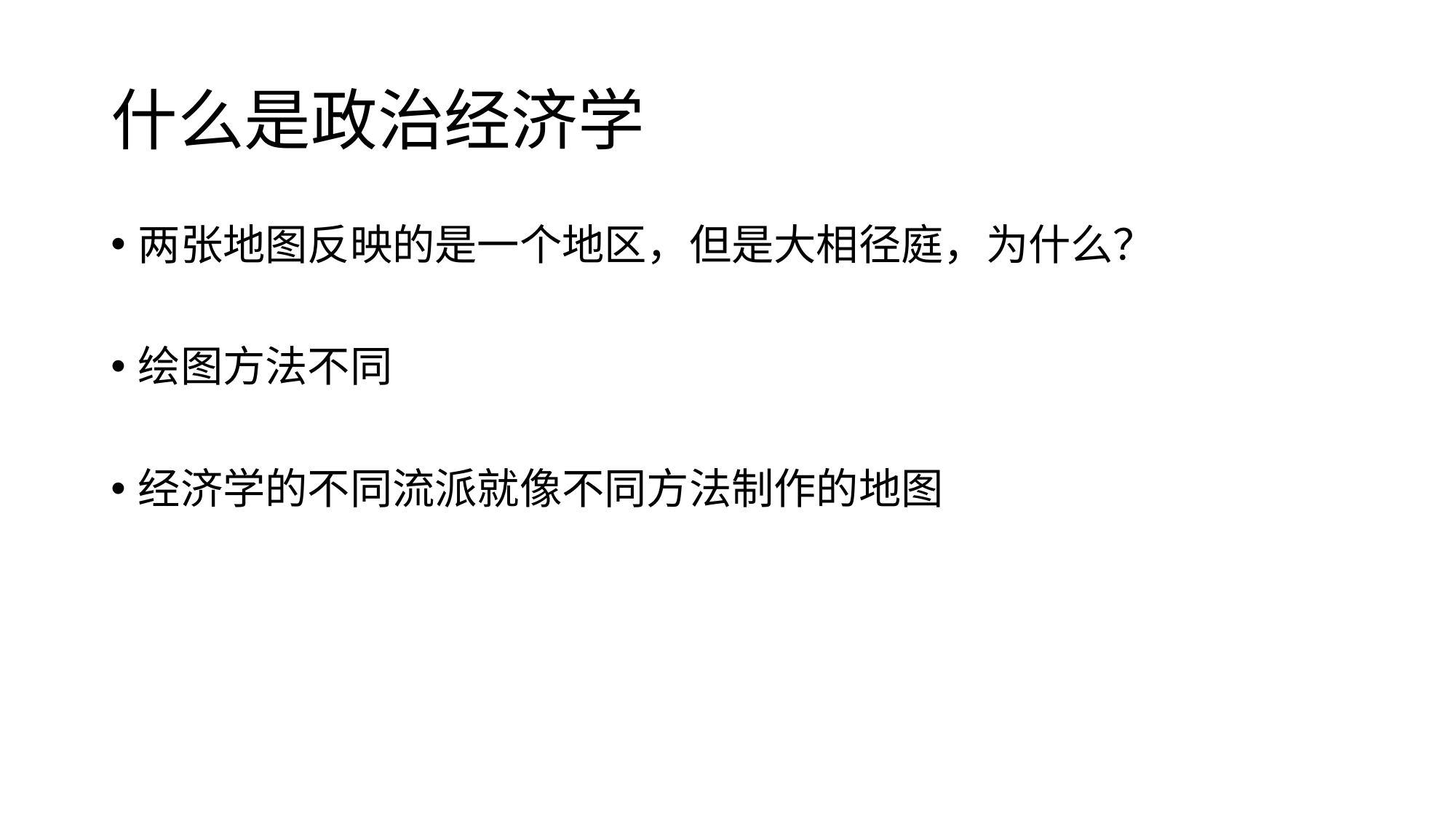

# 什么是政治经济学
两张地图反映的是一个地区，但是大相径庭，为什么？

绘图方法不同

经济学的不同流派就像不同方法制作的地图